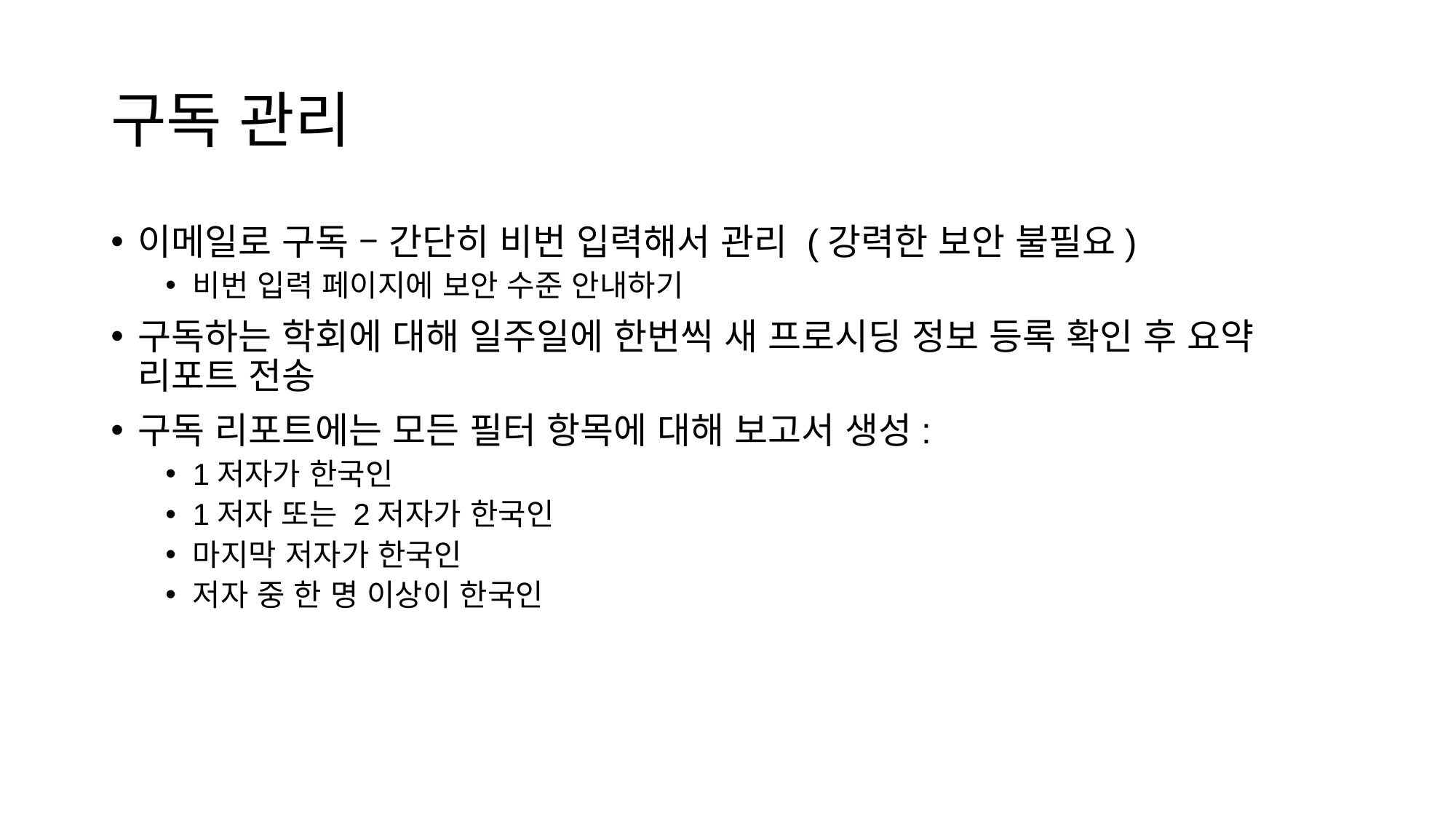

# 구독 관리
이메일로 구독 – 간단히 비번 입력해서 관리 (강력한 보안 불필요)
비번 입력 페이지에 보안 수준 안내하기
구독하는 학회에 대해 일주일에 한번씩 새 프로시딩 정보 등록 확인 후 요약 리포트 전송
구독 리포트에는 모든 필터 항목에 대해 보고서 생성:
1저자가 한국인
1저자 또는 2저자가 한국인
마지막 저자가 한국인
저자 중 한 명 이상이 한국인